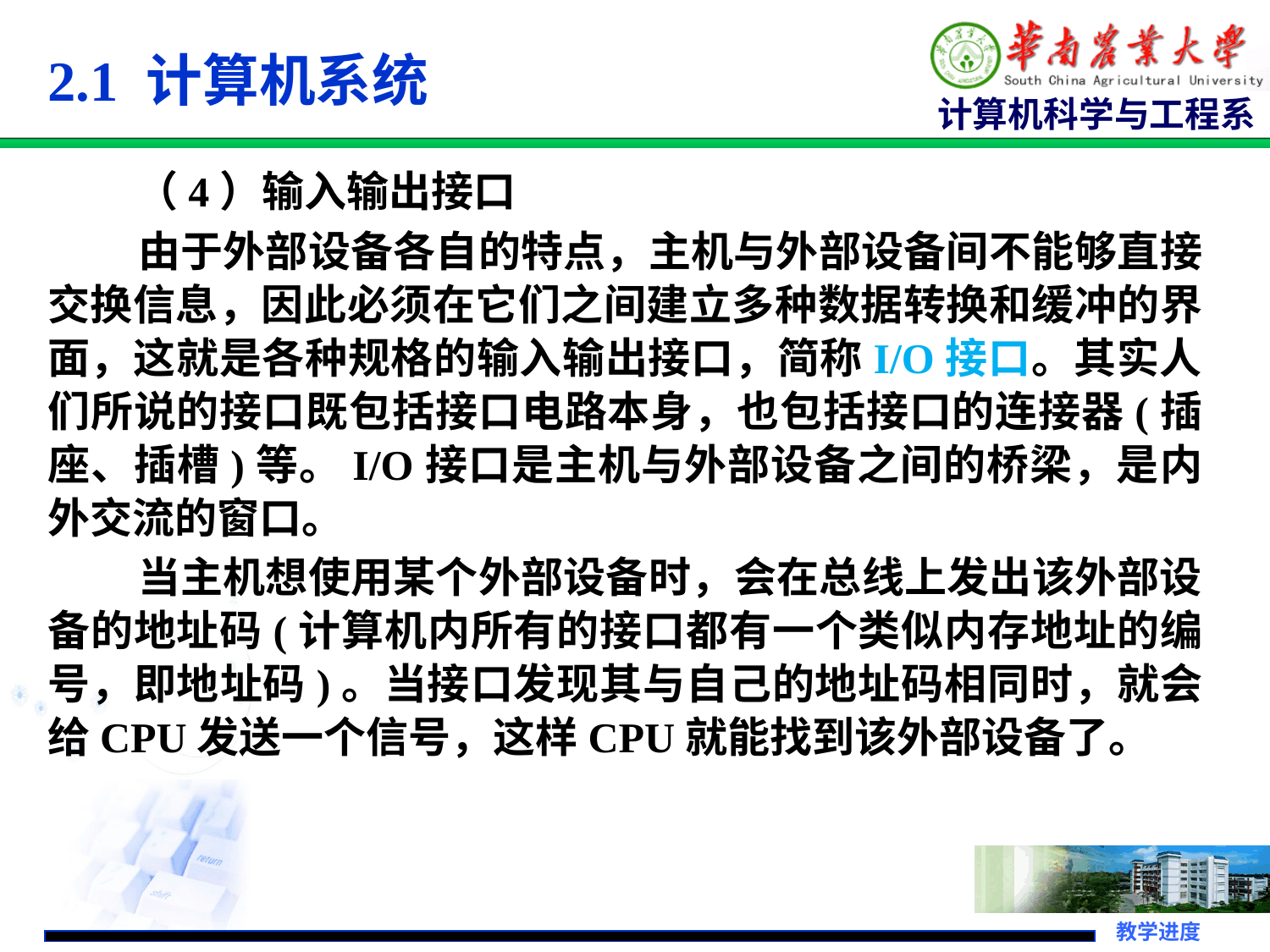

# 2.1 计算机系统
        （4）输入输出接口
        由于外部设备各自的特点，主机与外部设备间不能够直接交换信息，因此必须在它们之间建立多种数据转换和缓冲的界面，这就是各种规格的输入输出接口，简称I/O接口。其实人们所说的接口既包括接口电路本身，也包括接口的连接器(插座、插槽)等。I/O接口是主机与外部设备之间的桥梁，是内外交流的窗口。
        当主机想使用某个外部设备时，会在总线上发出该外部设备的地址码(计算机内所有的接口都有一个类似内存地址的编号，即地址码)。当接口发现其与自己的地址码相同时，就会给CPU发送一个信号，这样CPU就能找到该外部设备了。